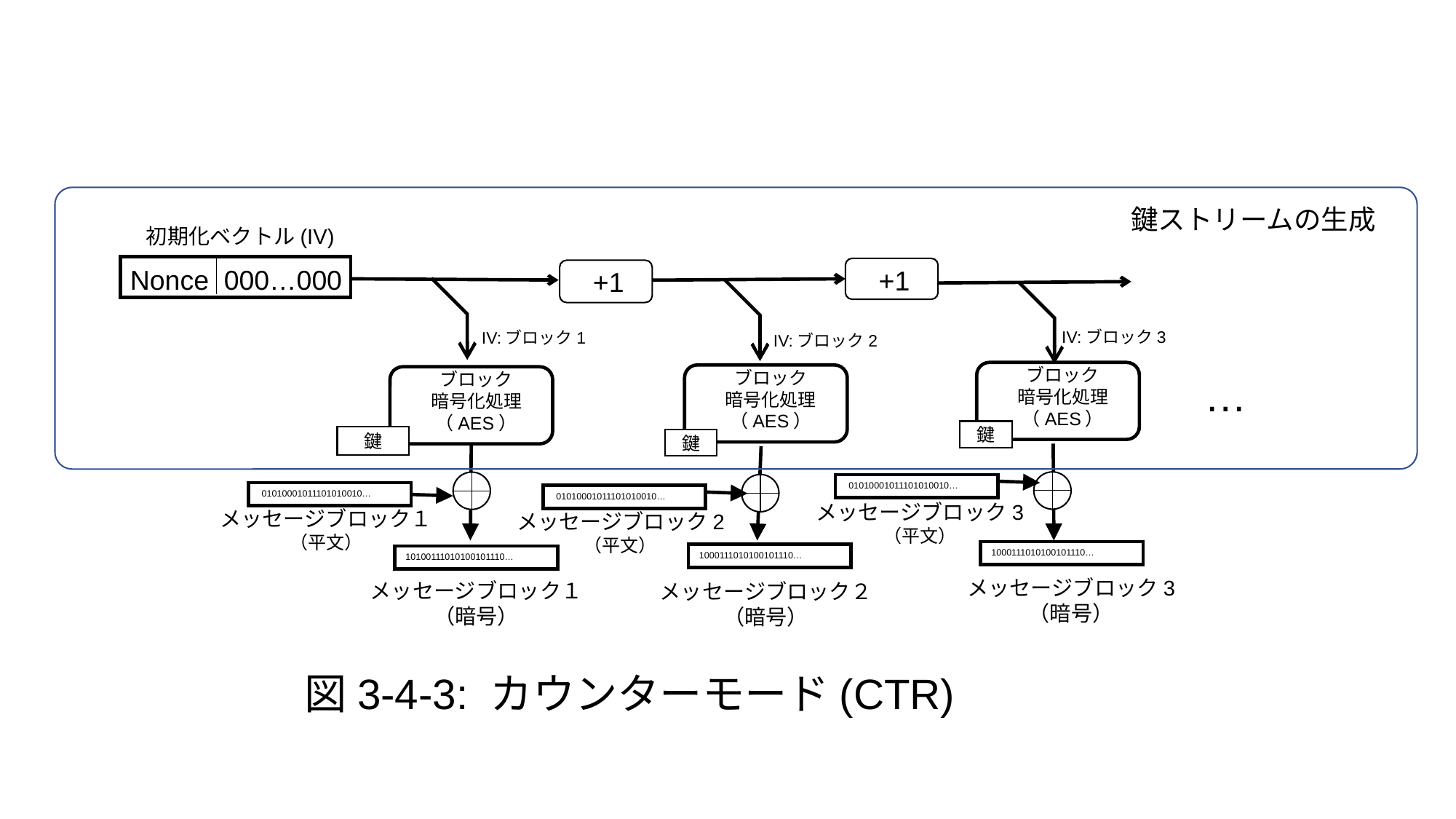

鍵ストリームの生成
初期化ベクトル(IV)

Nonce  000…000
+1

+1

IV:ブロック3
IV:ブロック1
IV:ブロック2
ブロック
暗号化処理
（AES）
ブロック
暗号化処理
（AES）

ブロック
暗号化処理
（AES）
…

鍵
鍵
鍵

01010001011101010010…
メッセージブロック3
（平文）

01010001011101010010…
メッセージブロック１
（平文）

01010001011101010010…
メッセージブロック2
（平文）

1000111010100101110…

1000111010100101110…

10100111010100101110…
メッセージブロック3
（暗号）
メッセージブロック１
（暗号）
メッセージブロック２
（暗号）
# 図3-4-3: カウンターモード(CTR)